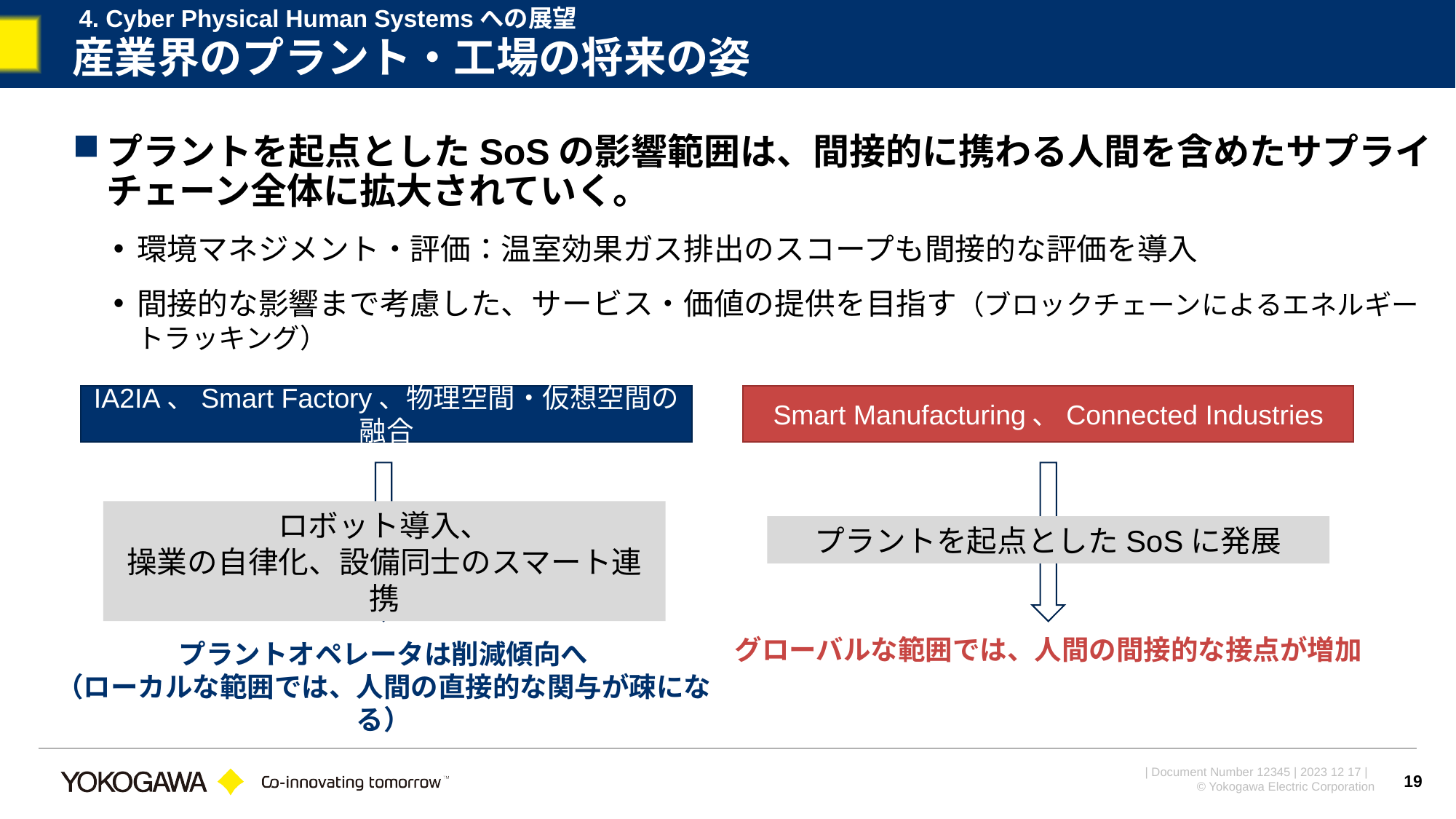

4. Cyber Physical Human Systemsへの展望
産業界のプラント・工場の将来の姿
プラントを起点としたSoSの影響範囲は、間接的に携わる人間を含めたサプライチェーン全体に拡大されていく。
環境マネジメント・評価：温室効果ガス排出のスコープも間接的な評価を導入
間接的な影響まで考慮した、サービス・価値の提供を目指す（ブロックチェーンによるエネルギートラッキング）
IA2IA、Smart Factory、物理空間・仮想空間の融合
Smart Manufacturing、Connected Industries
ロボット導入、
操業の自律化、設備同士のスマート連携
プラントを起点としたSoSに発展

グローバルな範囲では、人間の間接的な接点が増加
プラントオペレータは削減傾向へ
（ローカルな範囲では、人間の直接的な関与が疎になる）
19